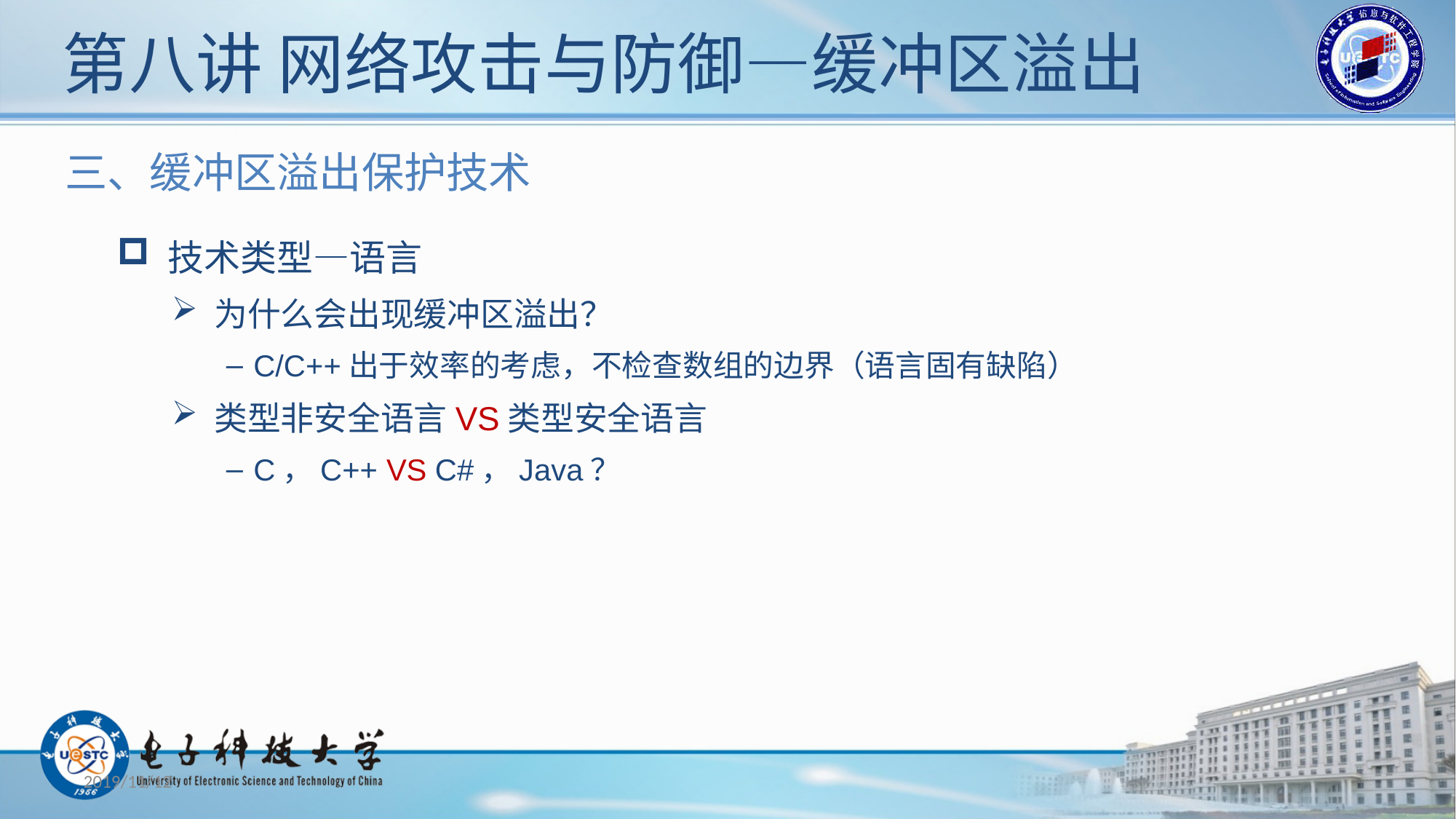

# 第八讲 网络攻击与防御—缓冲区溢出
三、缓冲区溢出保护技术
 技术类型—语言
 为什么会出现缓冲区溢出？
C/C++出于效率的考虑，不检查数组的边界（语言固有缺陷）
 类型非安全语言VS类型安全语言
C，C++ VS C#，Java？
2019/11/12